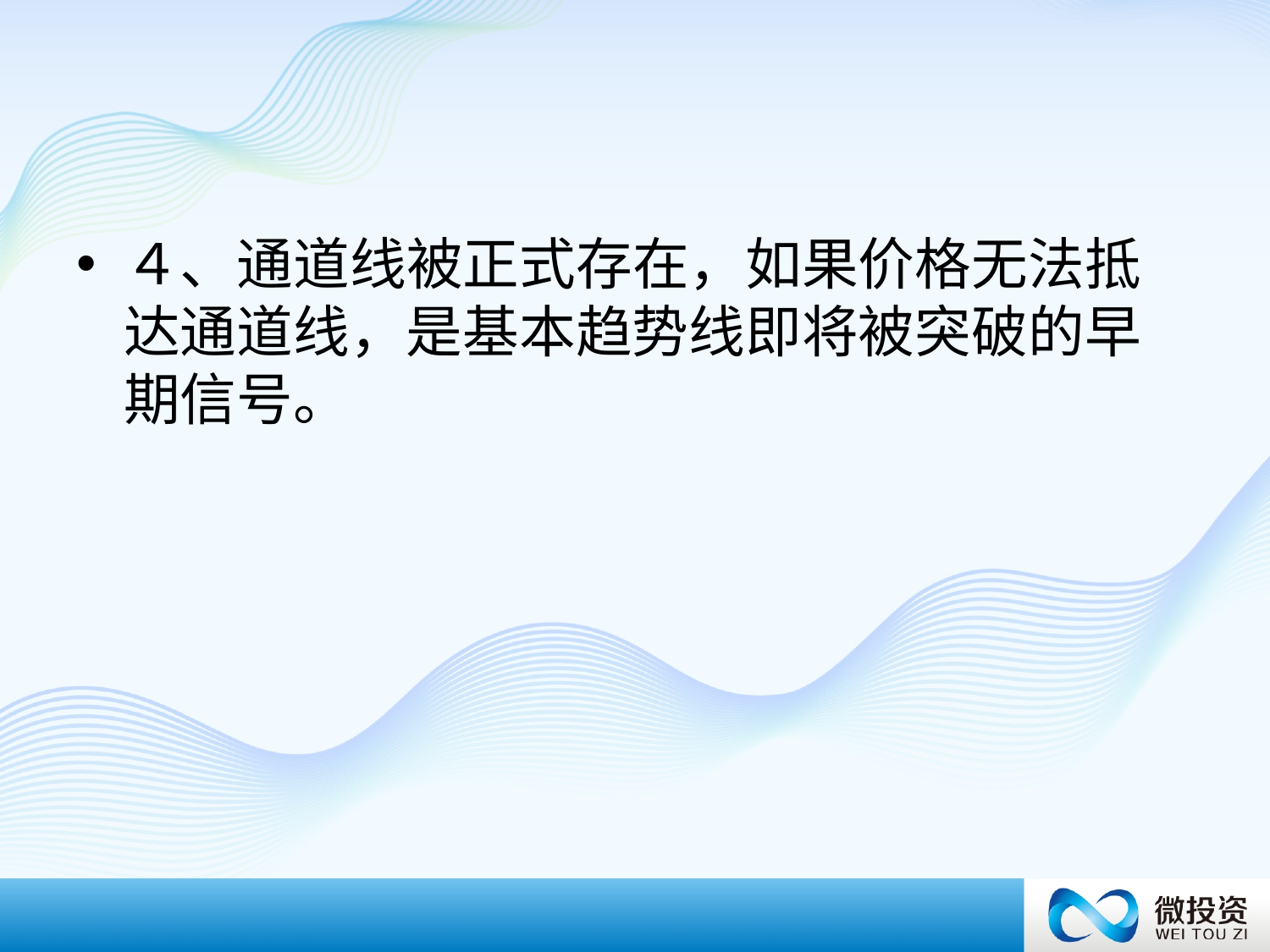

４、通道线被正式存在，如果价格无法抵达通道线，是基本趋势线即将被突破的早期信号。